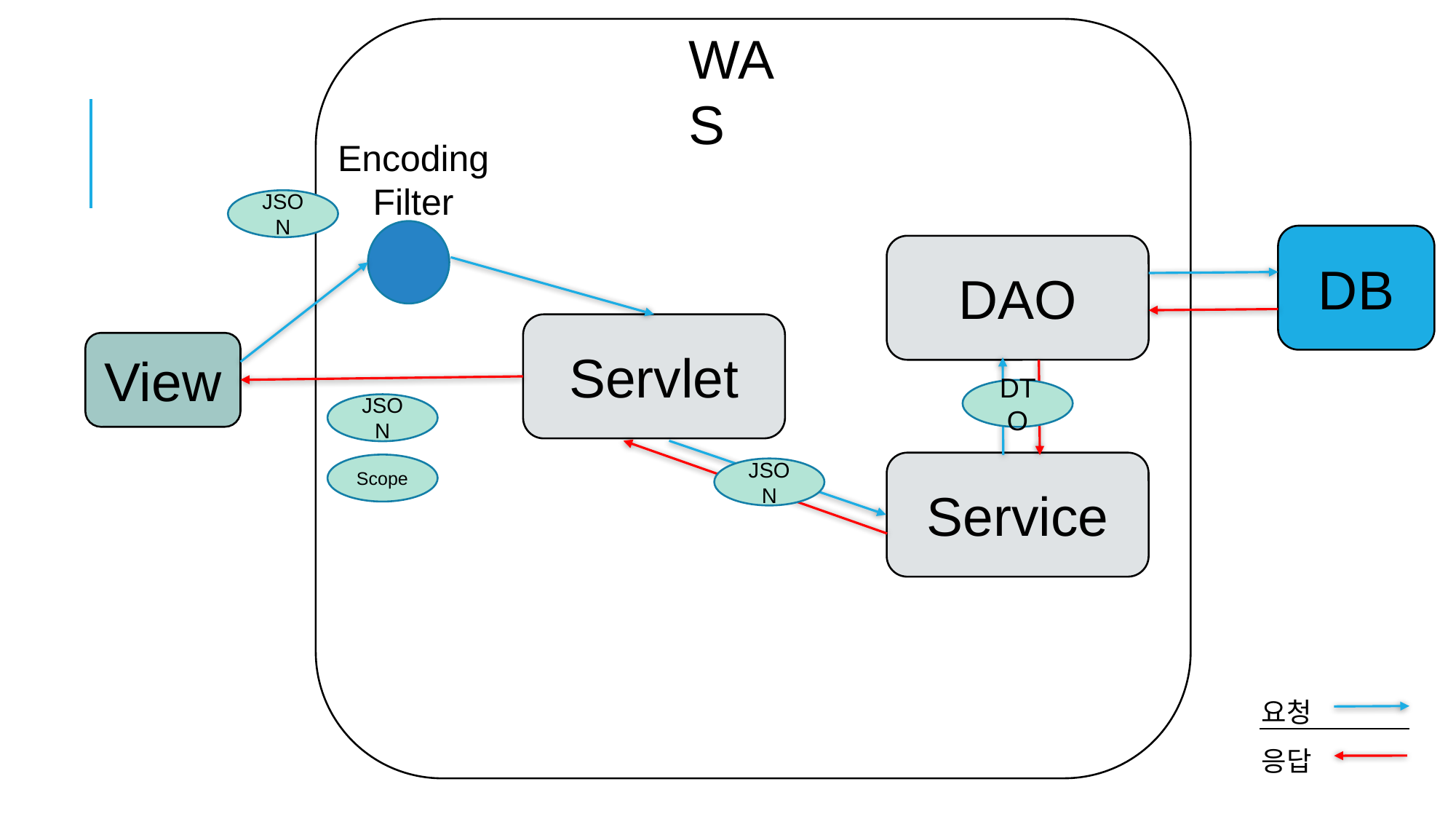

WAS
Encoding
Filter

DB
DAO
Servlet
View
Service
요청
응답
JSON
DTO
JSON
Scope
JSON